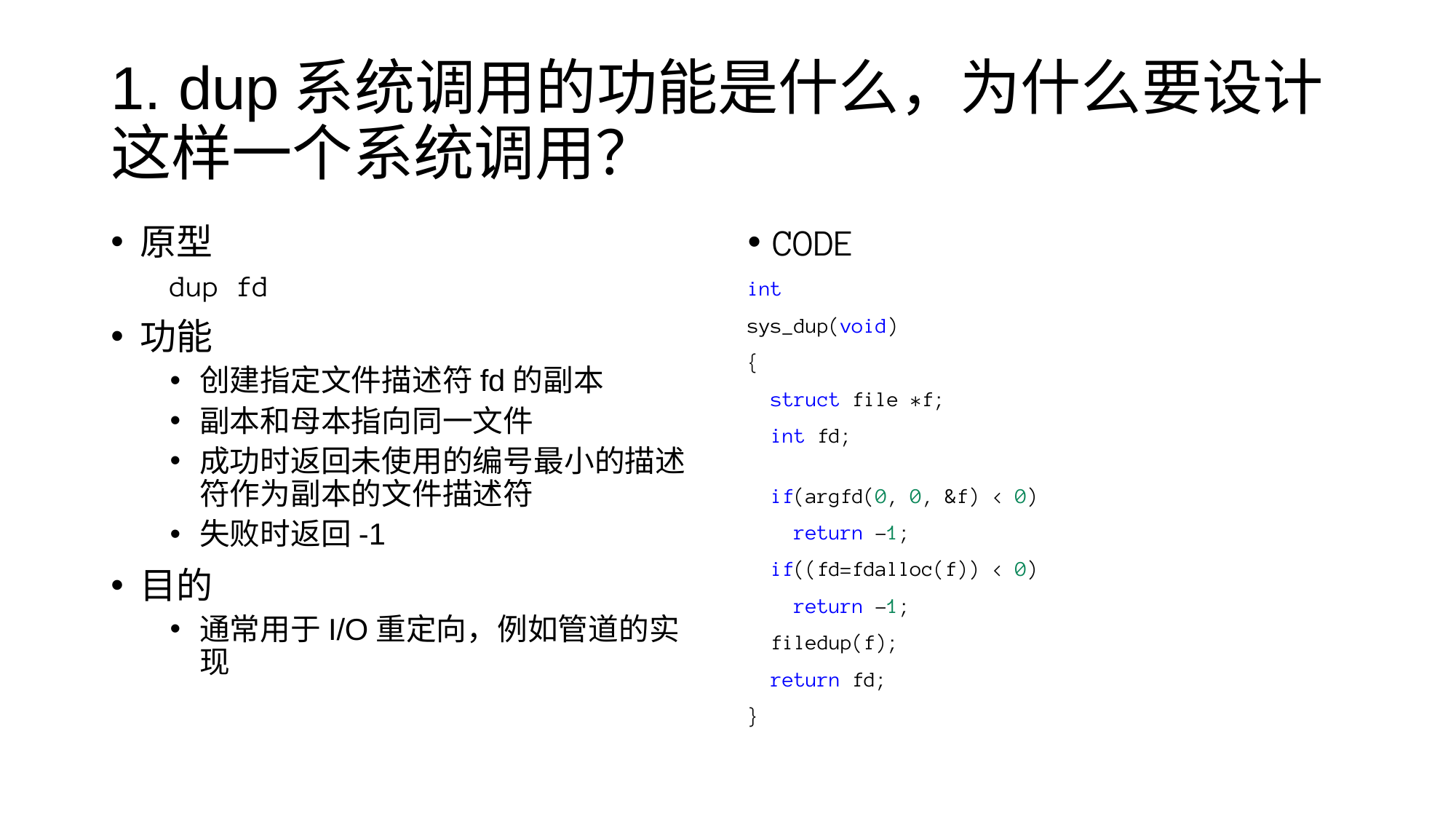

# 1. dup系统调用的功能是什么，为什么要设计这样一个系统调用？
原型
dup fd
功能
创建指定文件描述符fd的副本
副本和母本指向同一文件
成功时返回未使用的编号最小的描述符作为副本的文件描述符
失败时返回-1
目的
通常用于I/O重定向，例如管道的实现
CODE
int
sys_dup(void)
{
  struct file *f;
  int fd;
  if(argfd(0, 0, &f) < 0)
    return -1;
  if((fd=fdalloc(f)) < 0)
    return -1;
  filedup(f);
  return fd;
}